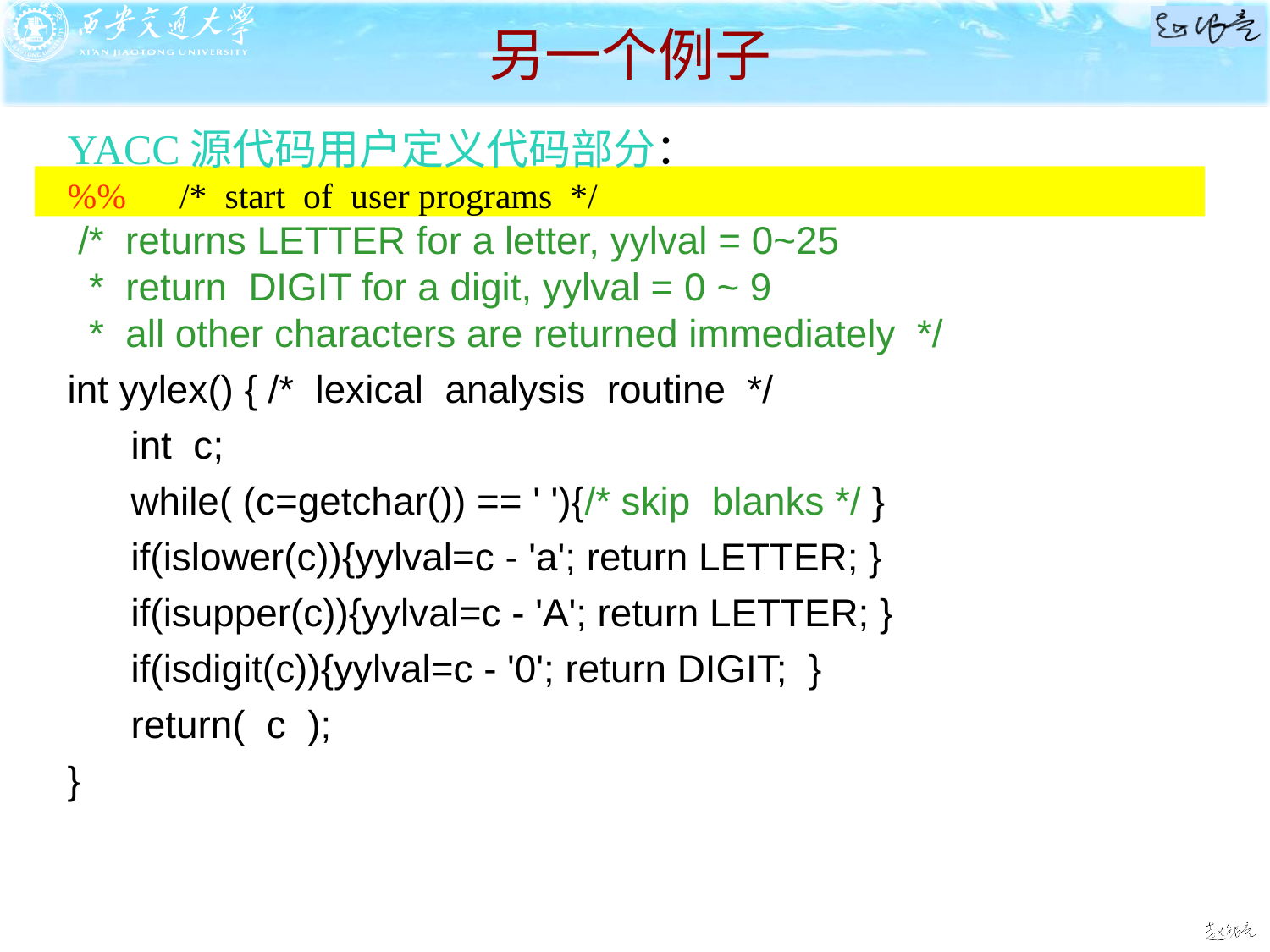

# 另一个例子
YACC源代码用户定义代码部分：
%%      /*  start  of  user programs  */
 /*  returns LETTER for a letter, yylval = 0~25
  *  return  DIGIT for a digit, yylval = 0 ~ 9
  *  all other characters are returned immediately  */
int yylex() { /*  lexical  analysis  routine  */
	int  c;
	while( (c=getchar()) == ' '){/* skip  blanks */ }
	if(islower(c)){yylval=c - 'a'; return LETTER; }
	if(isupper(c)){yylval=c - 'A'; return LETTER; }
	if(isdigit(c)){yylval=c - '0'; return DIGIT;  }
	return(  c  );
}

26